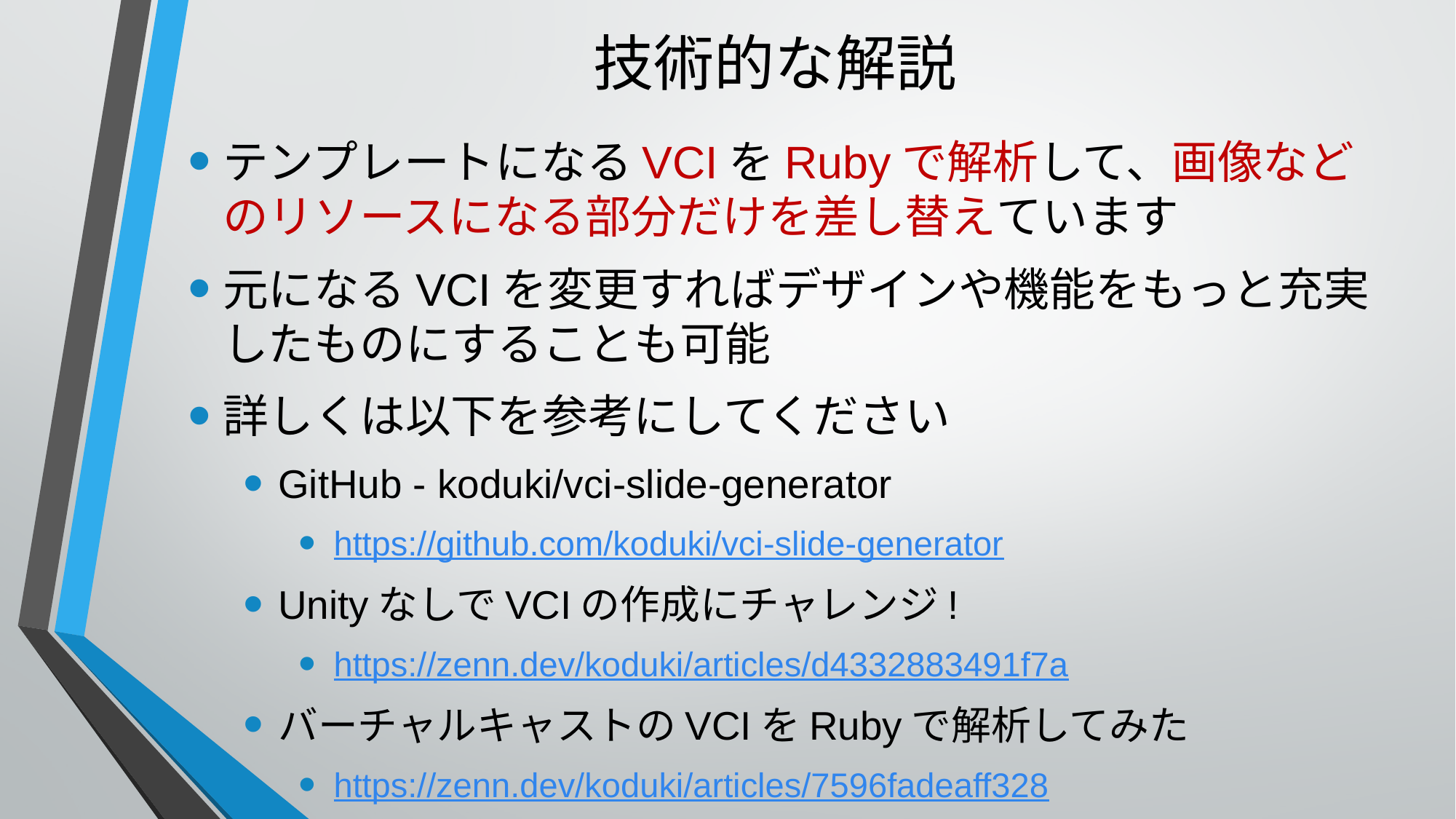

# 技術的な解説
テンプレートになるVCIをRubyで解析して、画像などのリソースになる部分だけを差し替えています
元になるVCIを変更すればデザインや機能をもっと充実したものにすることも可能
詳しくは以下を参考にしてください
GitHub - koduki/vci-slide-generator
https://github.com/koduki/vci-slide-generator
UnityなしでVCIの作成にチャレンジ!
https://zenn.dev/koduki/articles/d4332883491f7a
バーチャルキャストのVCIをRubyで解析してみた
https://zenn.dev/koduki/articles/7596fadeaff328